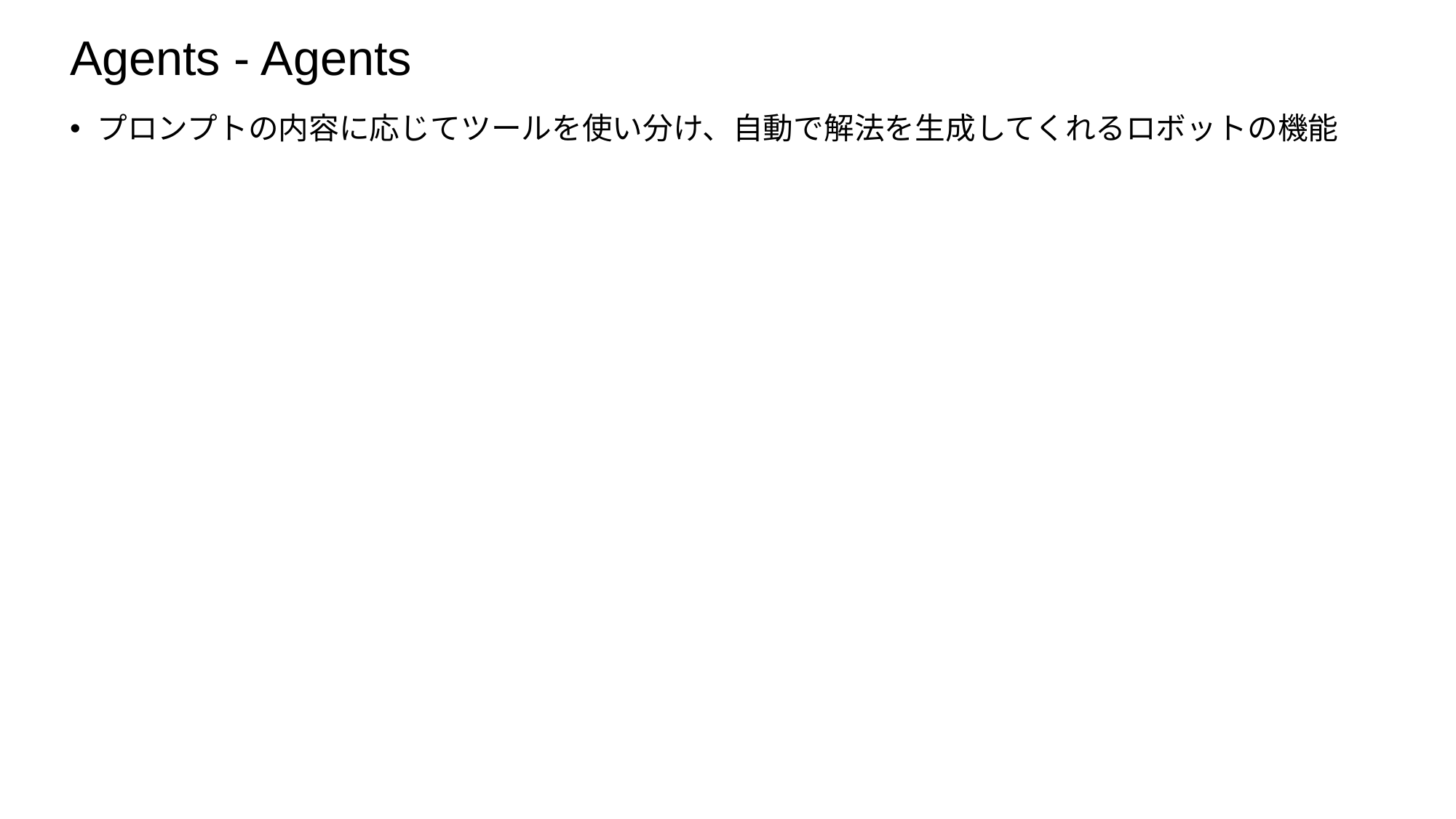

# Agents - Agents
プロンプトの内容に応じてツールを使い分け、自動で解法を生成してくれるロボットの機能